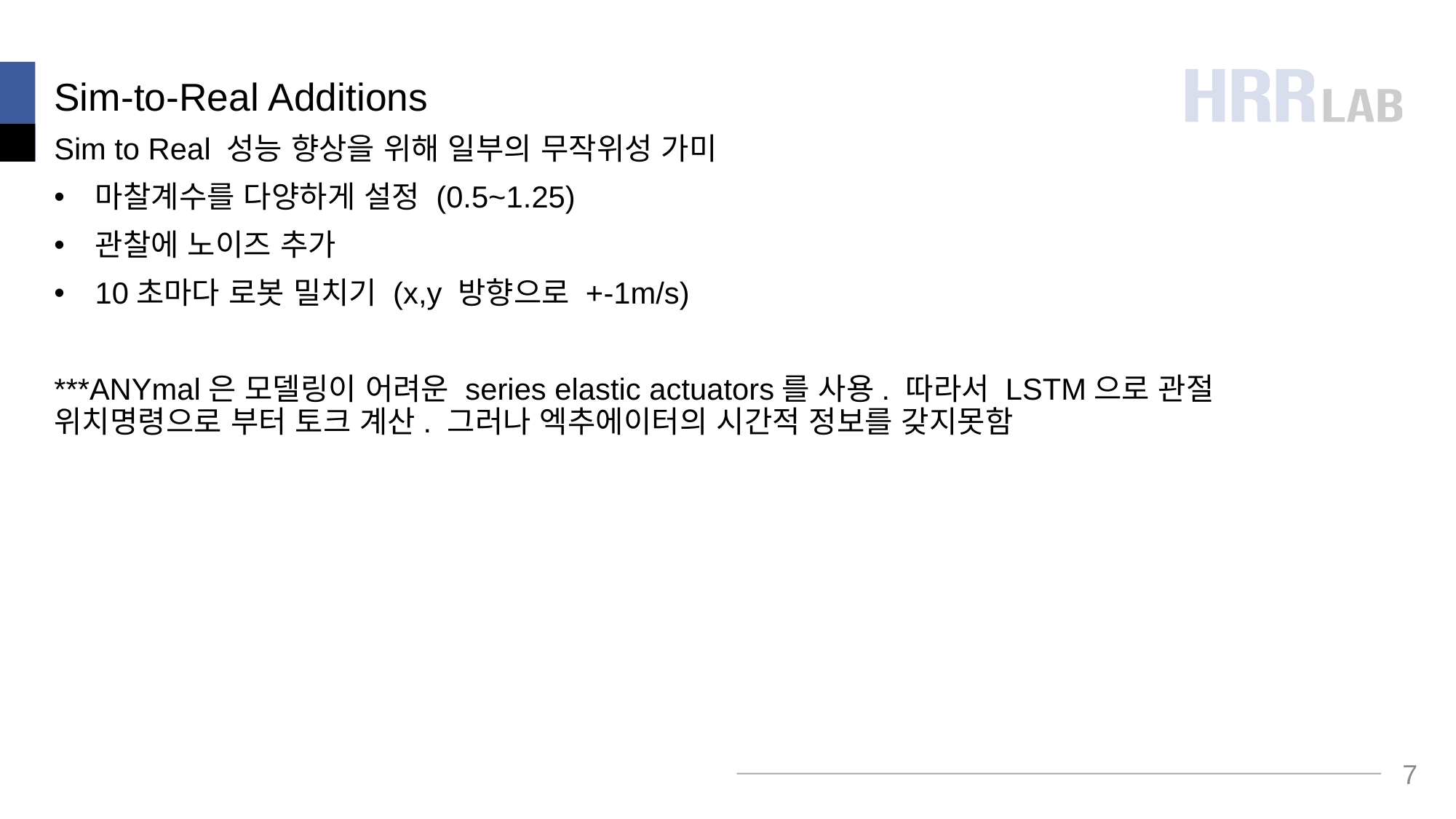

# Sim-to-Real Additions
Sim to Real 성능 향상을 위해 일부의 무작위성 가미
마찰계수를 다양하게 설정 (0.5~1.25)
관찰에 노이즈 추가
10초마다 로봇 밀치기 (x,y 방향으로 +-1m/s)

***ANYmal은 모델링이 어려운 series elastic actuators를 사용. 따라서 LSTM으로 관절 위치명령으로 부터 토크 계산. 그러나 엑추에이터의 시간적 정보를 갖지못함

7